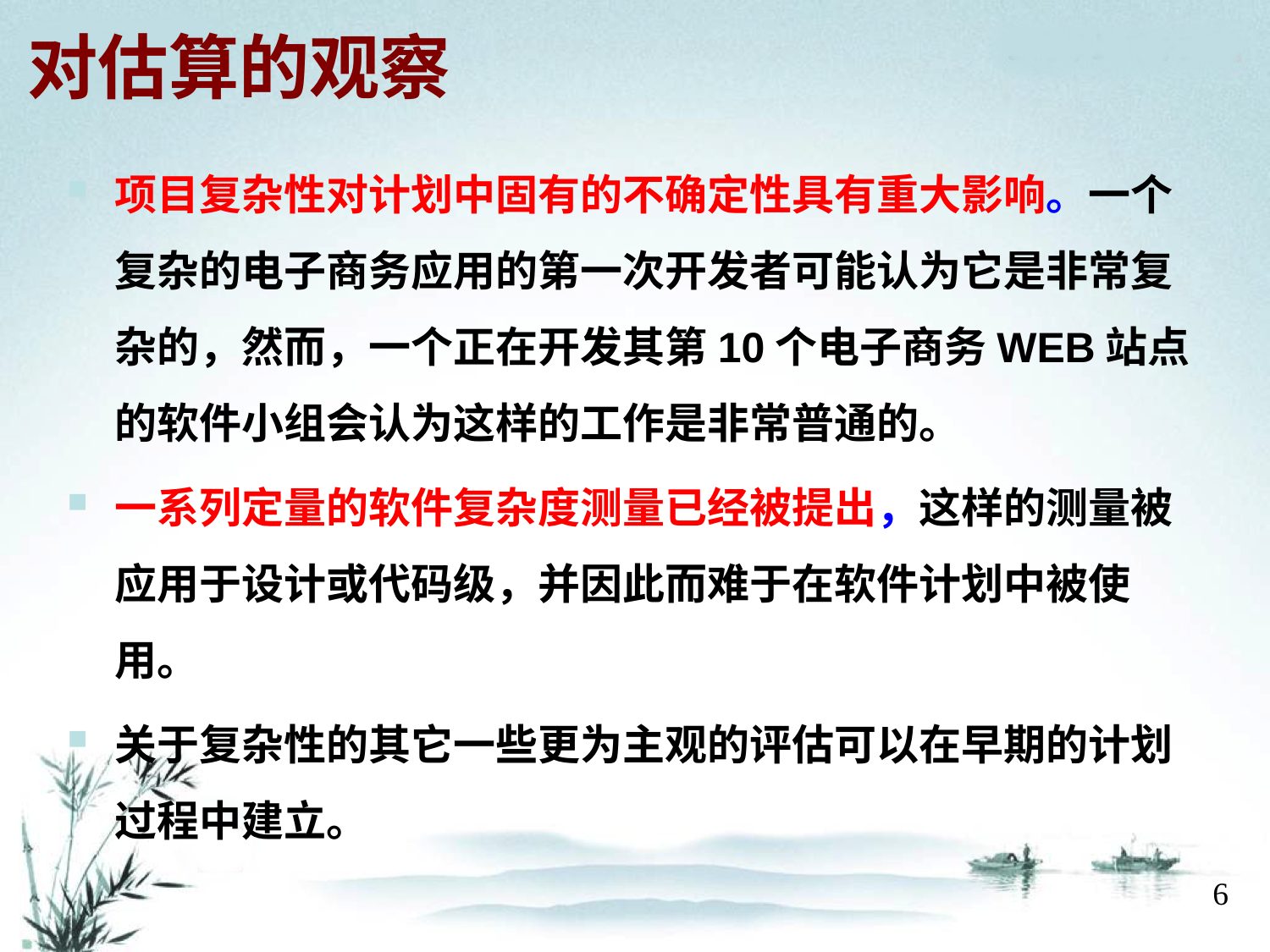

# 对估算的观察
项目复杂性对计划中固有的不确定性具有重大影响。一个复杂的电子商务应用的第一次开发者可能认为它是非常复杂的，然而，一个正在开发其第10个电子商务WEB站点的软件小组会认为这样的工作是非常普通的。
一系列定量的软件复杂度测量已经被提出，这样的测量被应用于设计或代码级，并因此而难于在软件计划中被使用。
关于复杂性的其它一些更为主观的评估可以在早期的计划过程中建立。
6